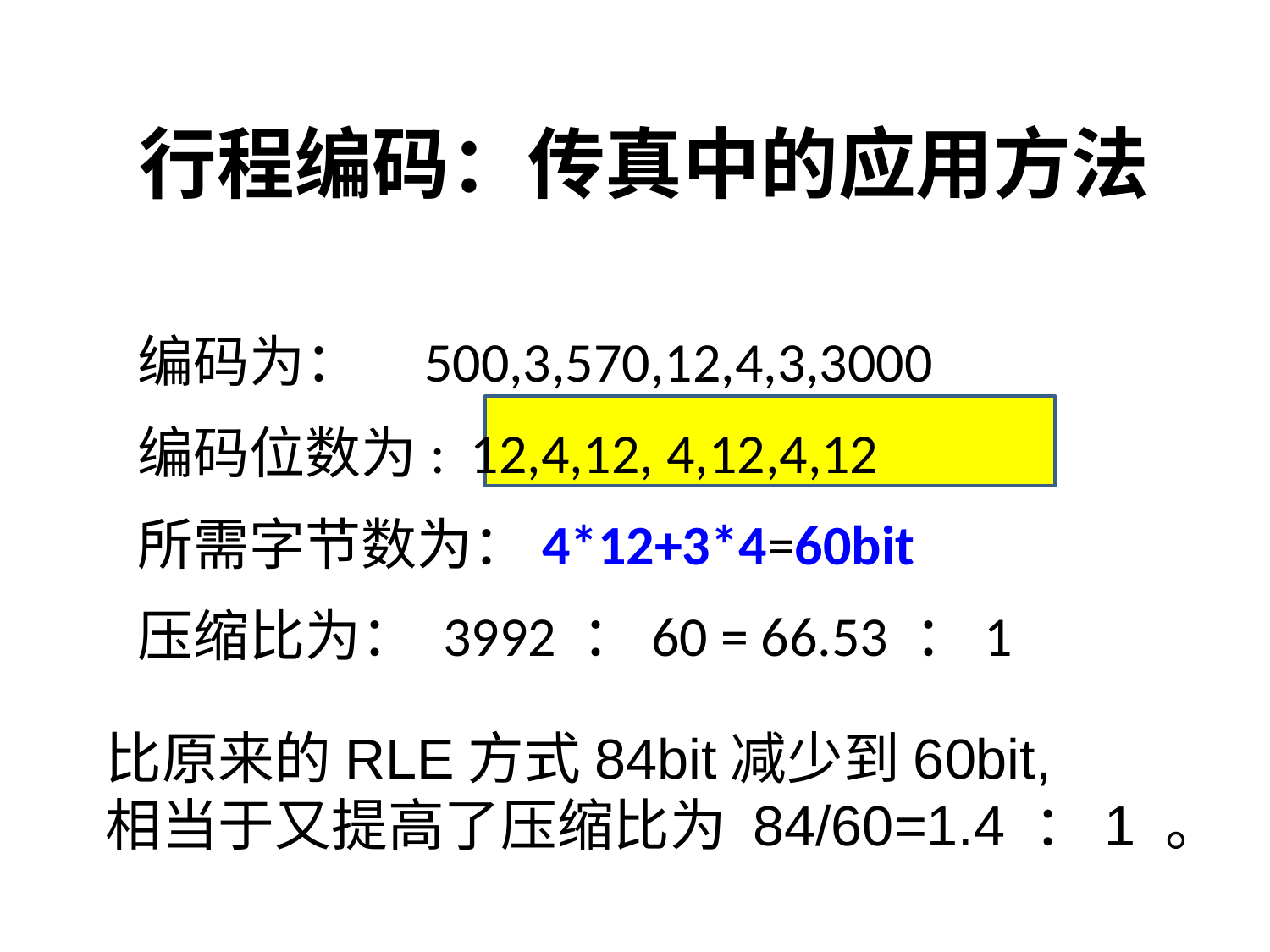

# 行程编码：传真中的应用方法
编码为：    500,3,570,12,4,3,3000
编码位数为:  12,4,12, 4,12,4,12
所需字节数为：4*12+3*4=60bit
压缩比为： 3992 ：60 = 66.53 ：1

比原来的RLE方式84bit减少到60bit,
相当于又提高了压缩比为 84/60=1.4 ：1 。